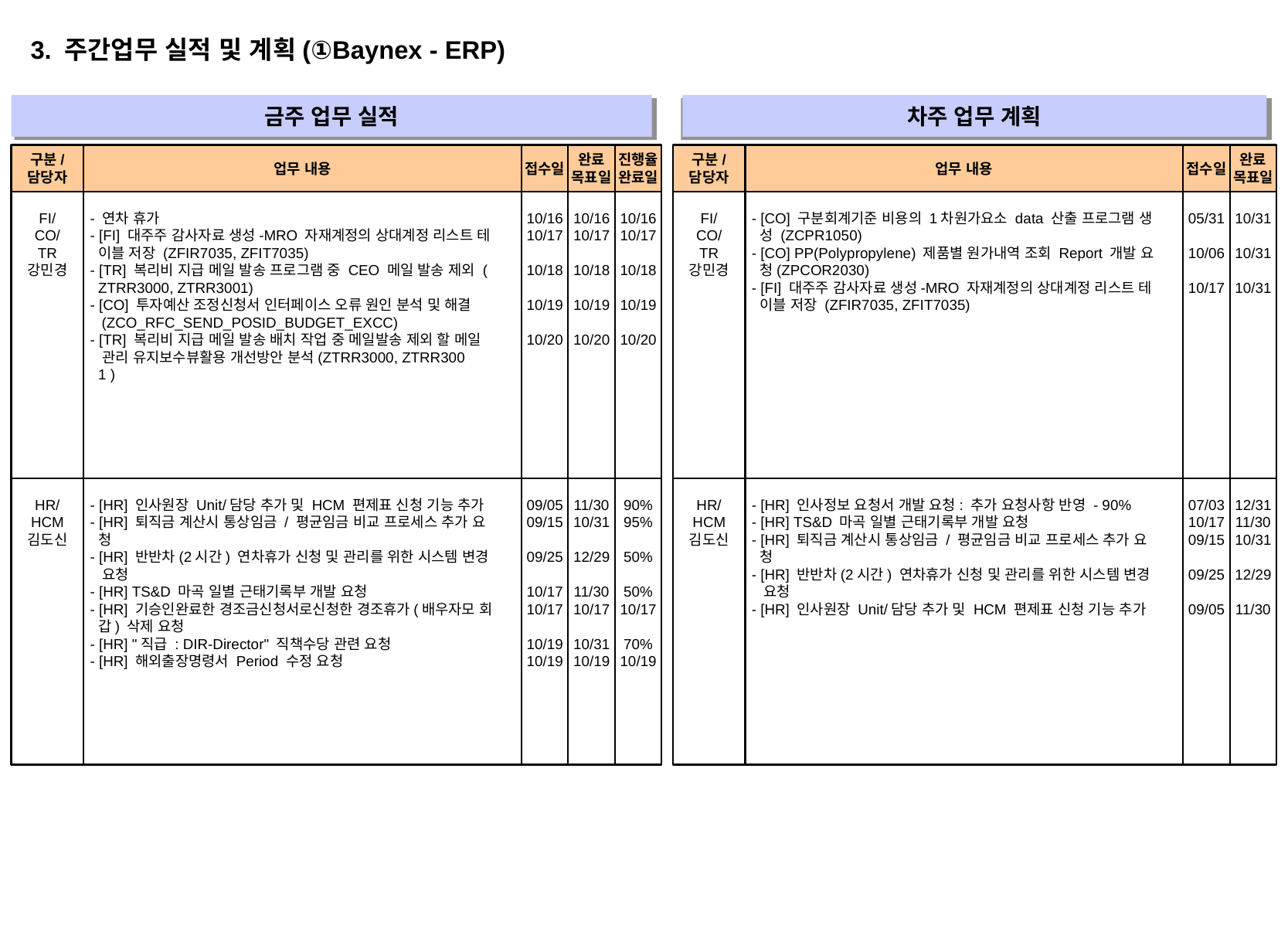

3. 주간업무 실적 및 계획(①Baynex - ERP)
금주 업무 실적
차주 업무 계획
" "
" "
구분/
담당자
업무 내용
접수일
완료
목표일
진행율
완료일
구분/
담당자
업무 내용
접수일
완료
목표일
FI/
CO/
TR
강민경

- 연차 휴가
- [FI] 대주주 감사자료 생성-MRO 자재계정의 상대계정 리스트 테
  이블 저장 (ZFIR7035, ZFIT7035)
- [TR] 복리비 지급 메일 발송 프로그램 중 CEO 메일 발송 제외 (
  ZTRR3000, ZTRR3001)
- [CO] 투자예산 조정신청서 인터페이스 오류 원인 분석 및 해결
  (ZCO_RFC_SEND_POSID_BUDGET_EXCC)
- [TR] 복리비 지급 메일 발송 배치 작업 중 메일발송 제외 할 메일
   관리 유지보수뷰활용 개선방안 분석(ZTRR3000, ZTRR300
  1 )
10/16
10/17
10/18
10/19
10/20
10/16
10/17
10/18
10/19
10/20
10/16
10/17
10/18
10/19
10/20
FI/
CO/
TR
강민경

- [CO] 구분회계기준 비용의 1차원가요소 data 산출 프로그램 생
  성 (ZCPR1050)
- [CO] PP(Polypropylene) 제품별 원가내역 조회 Report 개발 요
  청(ZPCOR2030)
- [FI] 대주주 감사자료 생성-MRO 자재계정의 상대계정 리스트 테
  이블 저장 (ZFIR7035, ZFIT7035)
05/31
10/06
10/17
10/31
10/31
10/31
HR/
HCM
김도신

- [HR] 인사원장 Unit/담당 추가 및 HCM 편제표 신청 기능 추가
- [HR] 퇴직금 계산시 통상임금 / 평균임금 비교 프로세스 추가 요
  청
- [HR] 반반차(2시간) 연차휴가 신청 및 관리를 위한 시스템 변경
   요청
- [HR] TS&D 마곡 일별 근태기록부 개발 요청
- [HR] 기승인완료한 경조금신청서로신청한 경조휴가(배우자모 회
  갑) 삭제 요청
- [HR] "직급 : DIR-Director" 직책수당 관련 요청
- [HR] 해외출장명령서 Period 수정 요청
09/05
09/15
09/25
10/17
10/17
10/19
10/19
11/30
10/31
12/29
11/30
10/17
10/31
10/19
90%
95%
50%
50%
10/17
70%
10/19
HR/
HCM
김도신

- [HR] 인사정보 요청서 개발 요청: 추가 요청사항 반영 - 90%
- [HR] TS&D 마곡 일별 근태기록부 개발 요청
- [HR] 퇴직금 계산시 통상임금 / 평균임금 비교 프로세스 추가 요
  청
- [HR] 반반차(2시간) 연차휴가 신청 및 관리를 위한 시스템 변경
   요청
- [HR] 인사원장 Unit/담당 추가 및 HCM 편제표 신청 기능 추가
07/03
10/17
09/15
09/25
09/05
12/31
11/30
10/31
12/29
11/30